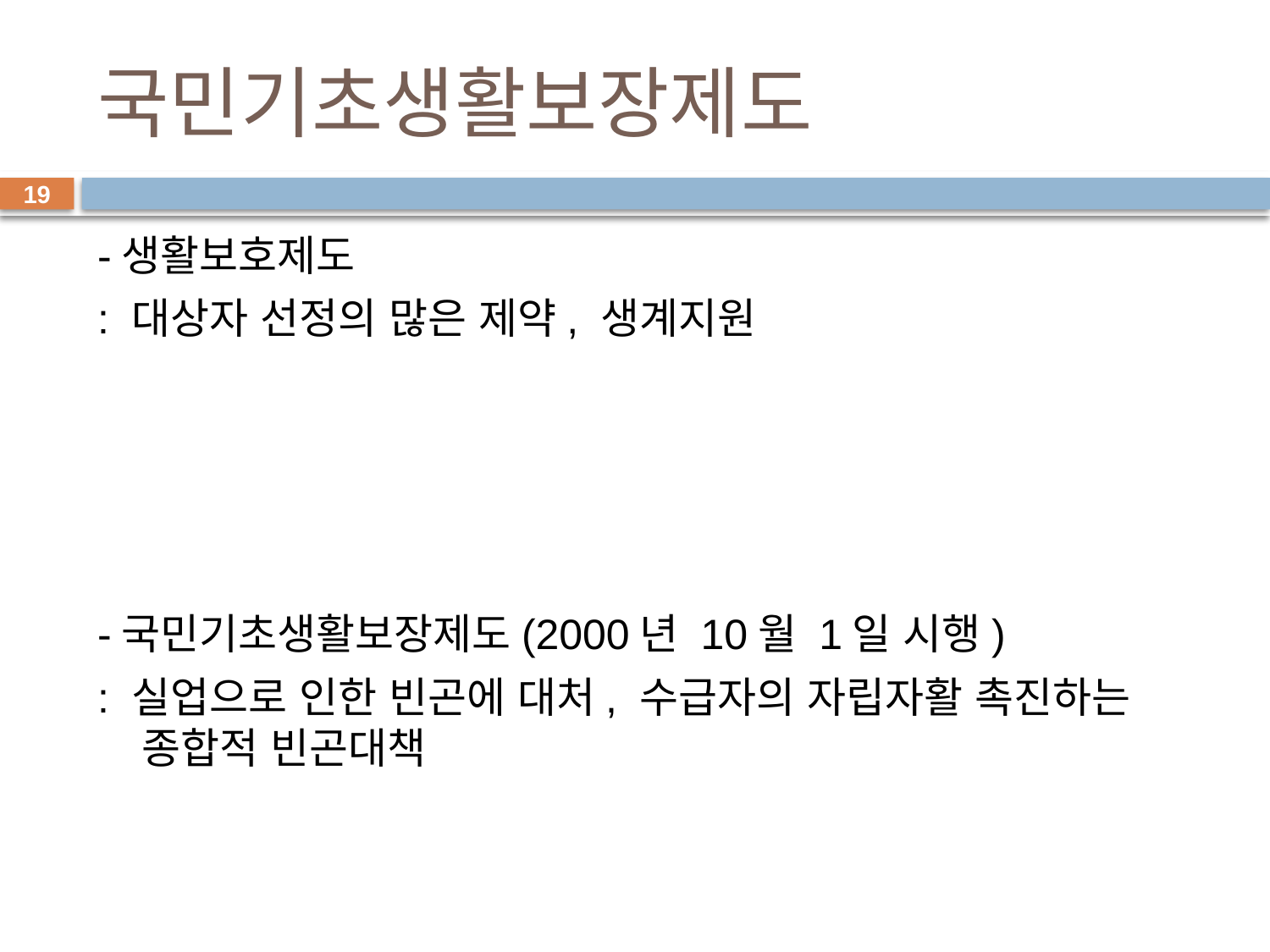

# 국민기초생활보장제도
19
-생활보호제도
: 대상자 선정의 많은 제약, 생계지원

-국민기초생활보장제도(2000년 10월 1일 시행)
: 실업으로 인한 빈곤에 대처, 수급자의 자립자활 촉진하는 종합적 빈곤대책